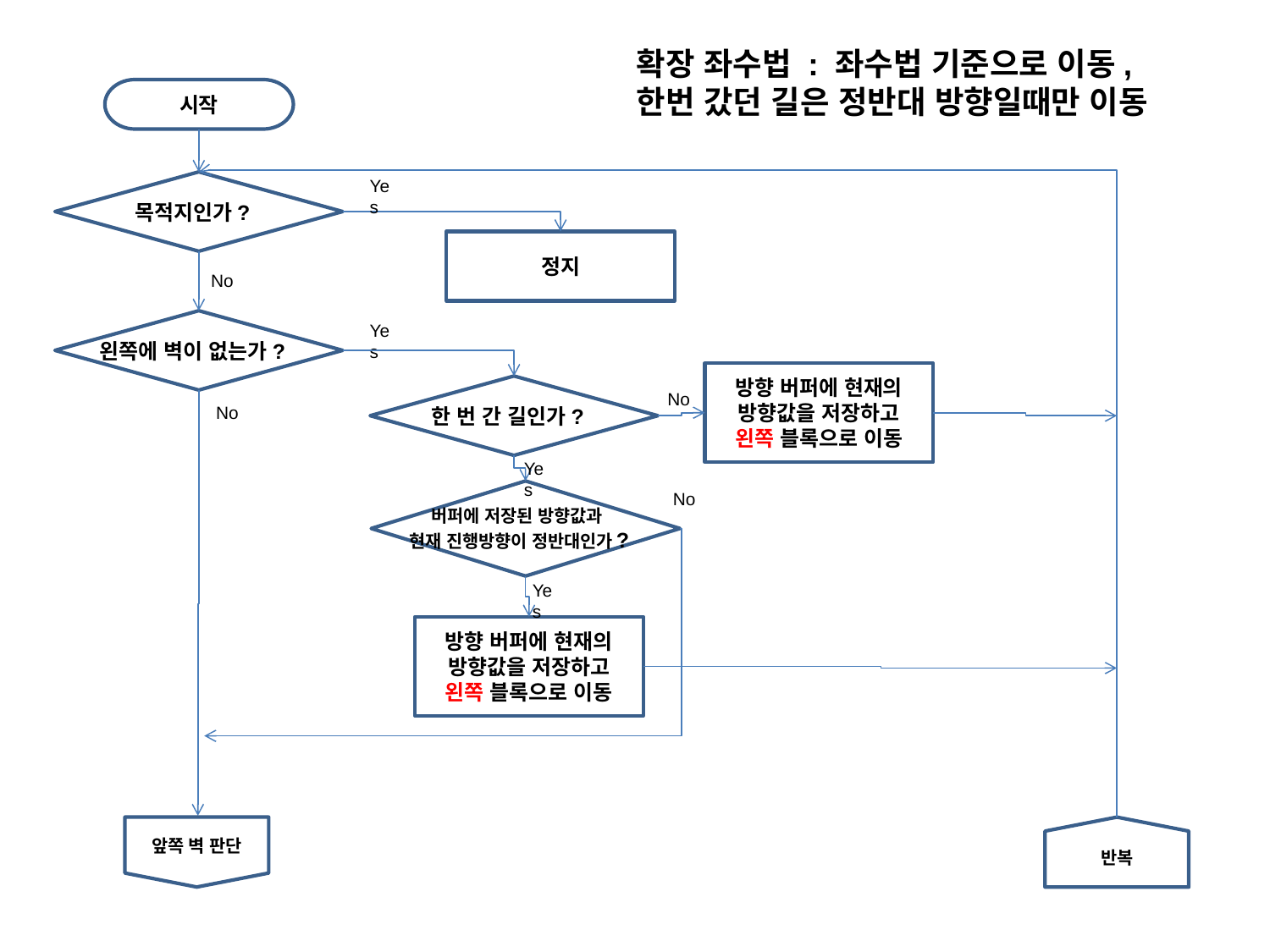

확장 좌수법 : 좌수법 기준으로 이동,
한번 갔던 길은 정반대 방향일때만 이동

시작
Yes
목적지인가?
정지
No
왼쪽에 벽이 없는가?
Yes
방향 버퍼에 현재의 방향값을 저장하고 왼쪽 블록으로 이동
한 번 간 길인가?
No
No
Yes
버퍼에 저장된 방향값과
현재 진행방향이 정반대인가?
No
Yes
방향 버퍼에 현재의 방향값을 저장하고 왼쪽 블록으로 이동
앞쪽 벽 판단

반복